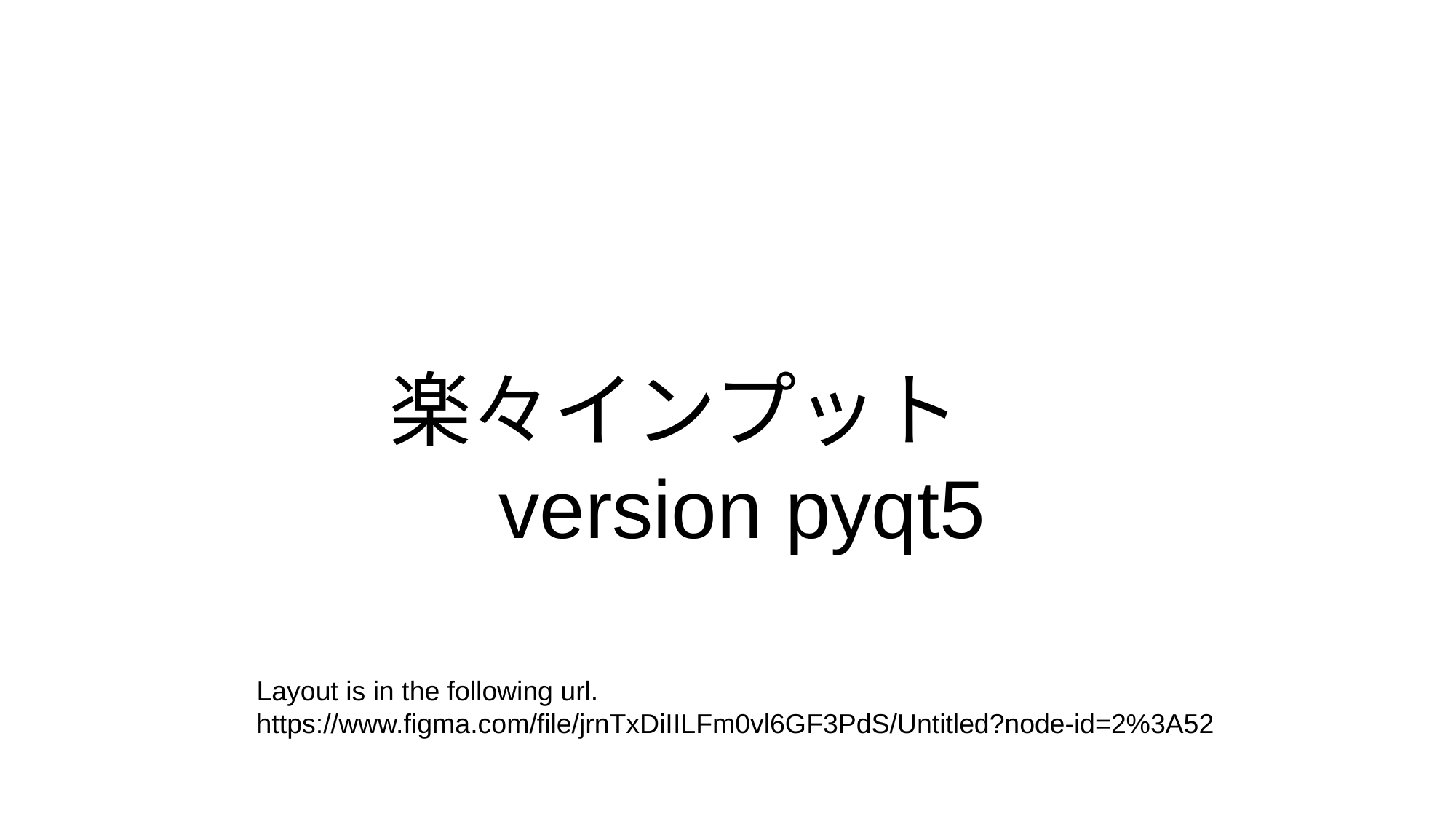

楽々インプット
	version pyqt5
Layout is in the following url.
https://www.figma.com/file/jrnTxDiIILFm0vl6GF3PdS/Untitled?node-id=2%3A52